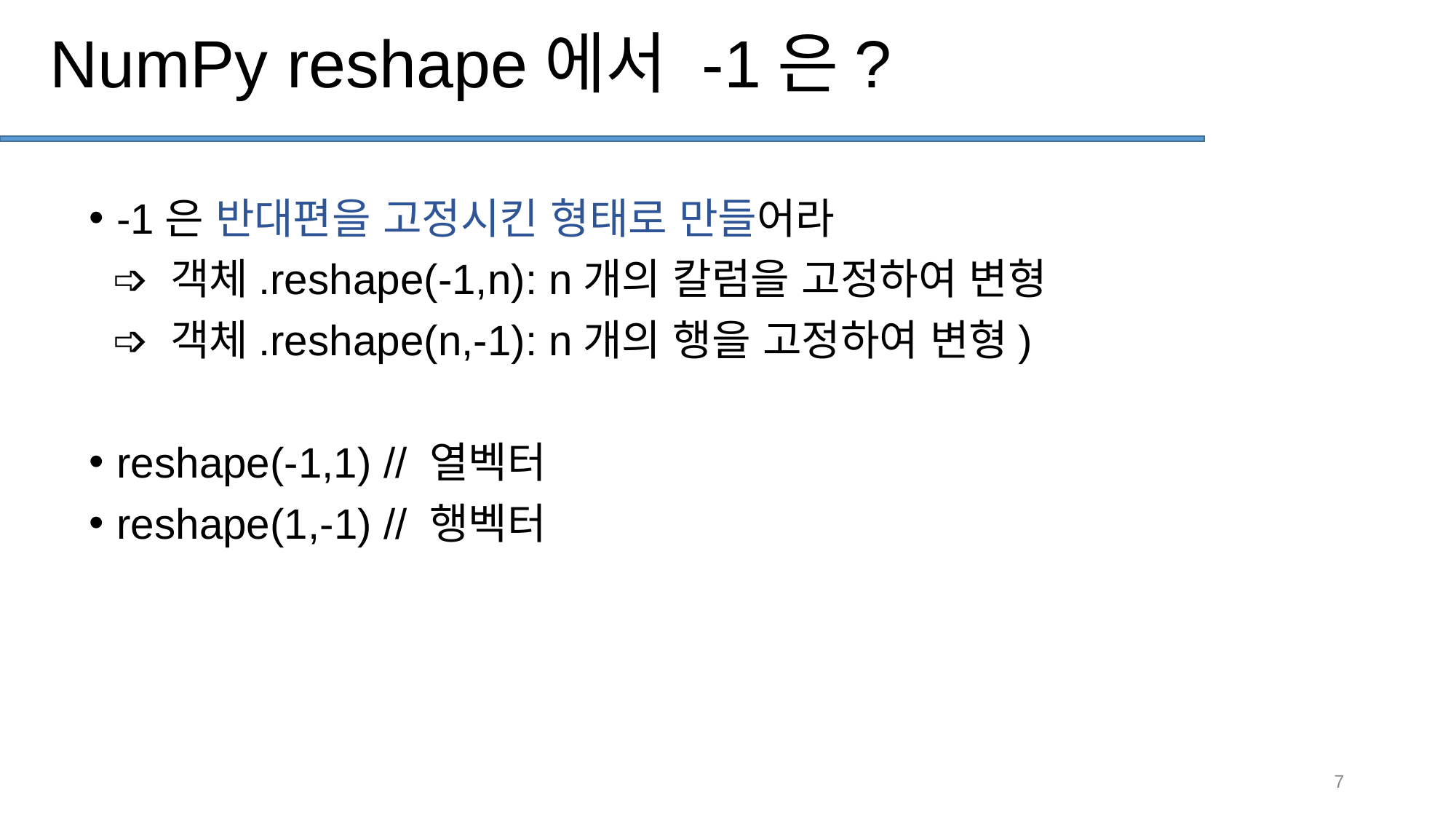

# NumPy reshape에서 -1은?

-1은 반대편을 고정시킨 형태로 만들어라
  ➩ 객체.reshape(-1,n): n개의 칼럼을 고정하여 변형
  ➩ 객체.reshape(n,-1): n개의 행을 고정하여 변형)

reshape(-1,1) // 열벡터
reshape(1,-1) // 행벡터

7